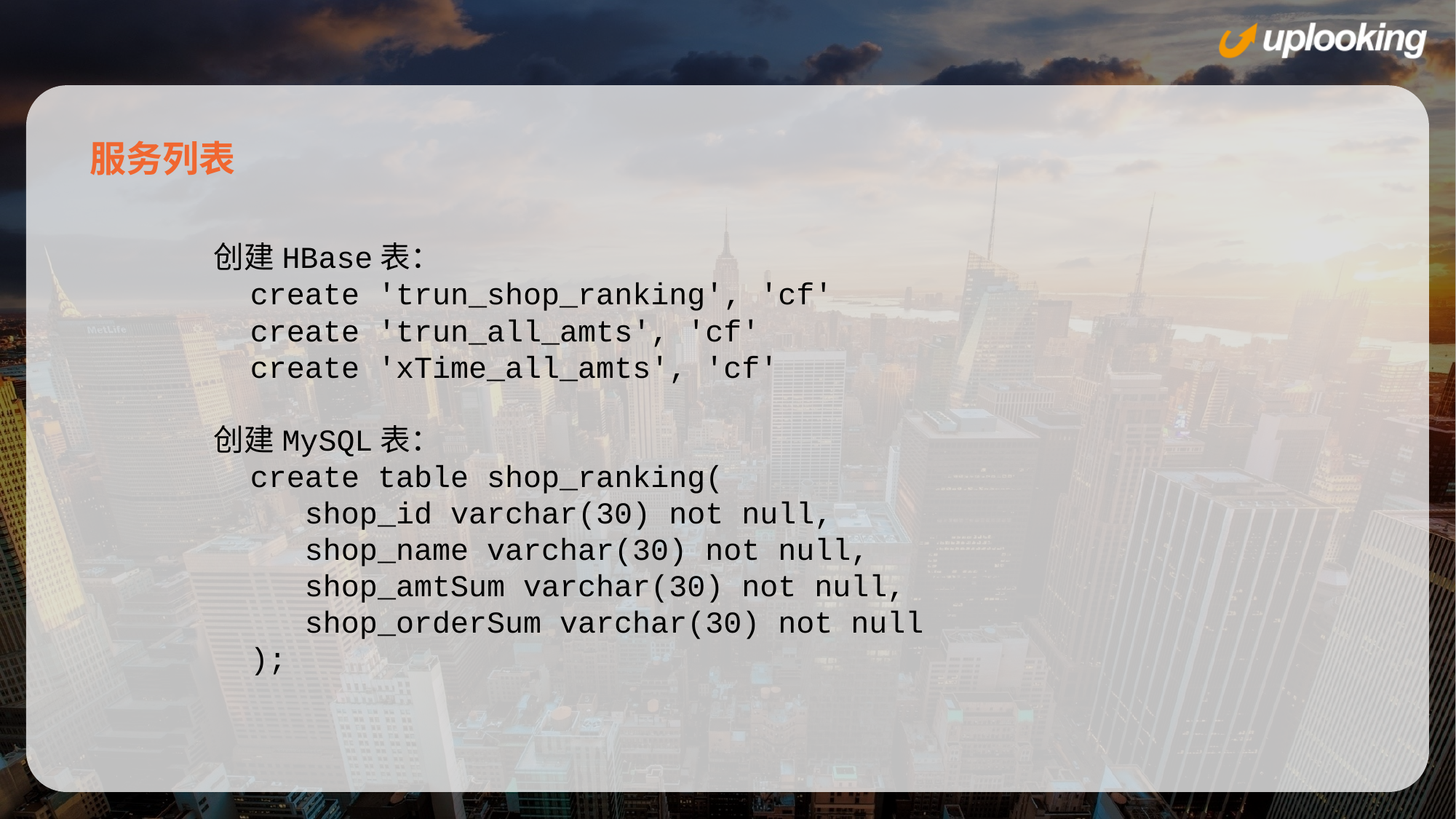

服务列表
创建HBase表：
  create 'trun_shop_ranking', 'cf'
  create 'trun_all_amts', 'cf'
  create 'xTime_all_amts', 'cf'

创建MySQL表：
  create table shop_ranking(
     shop_id varchar(30) not null,
     shop_name varchar(30) not null,
     shop_amtSum varchar(30) not null,
     shop_orderSum varchar(30) not null
  );